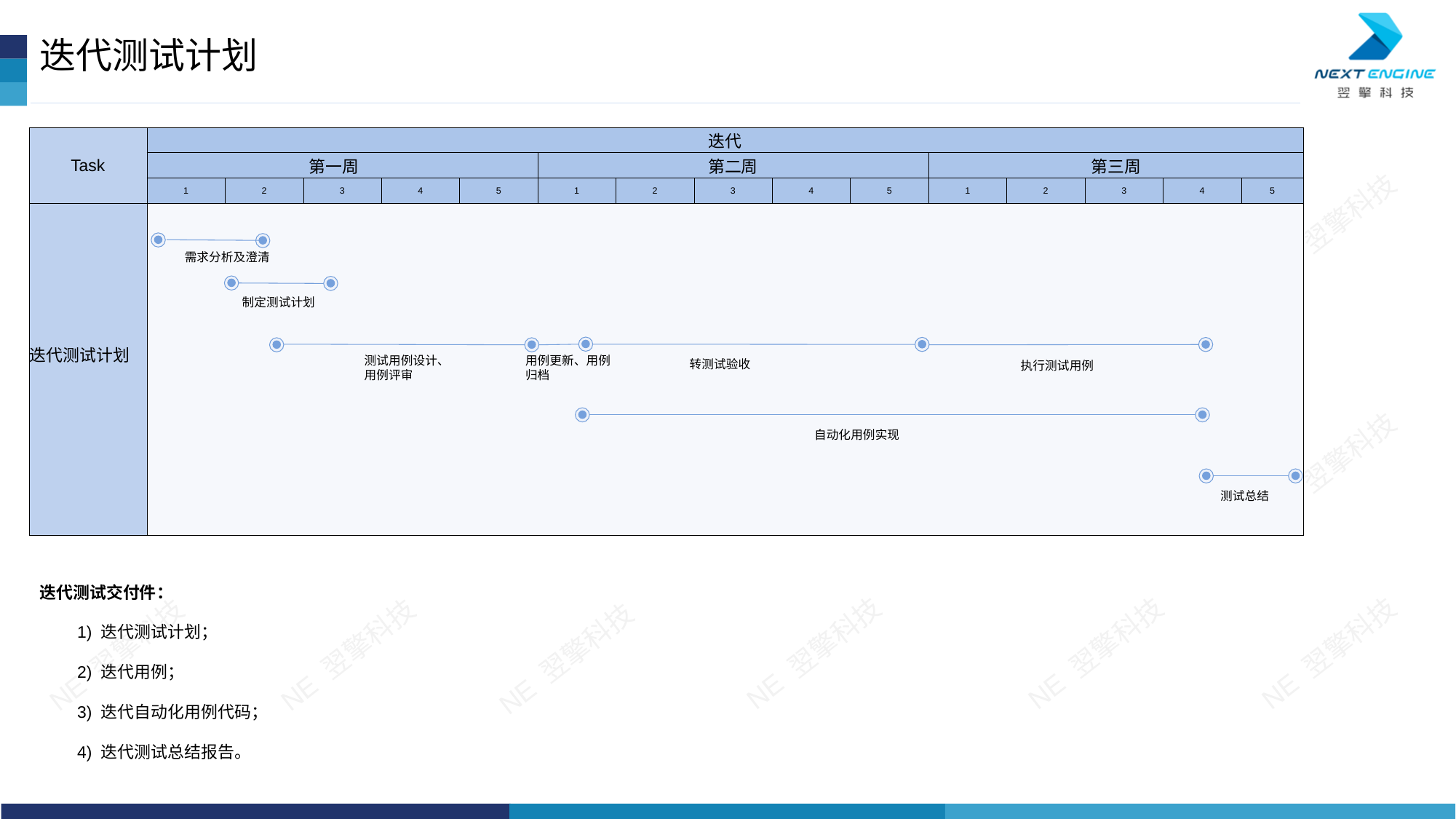

# 迭代测试计划
| Task | 迭代 |  |  |  |  |  |  |  |  |  |  |  |  |  |  |
| --- | --- | --- | --- | --- | --- | --- | --- | --- | --- | --- | --- | --- | --- | --- | --- |
|  | 第一周 |  |  |  |  | 第二周 |  |  |  |  | 第三周 |  |  |  |  |
|  | 1 | 2 | 3 | 4 | 5 | 1 | 2 | 3 | 4 | 5 | 1 | 2 | 3 | 4 | 5 |
| 迭代测试计划 |  |  |  |  |  |  |  |  |  |  |  |  |  |  |  |

需求分析及澄清

制定测试计划

测试用例设计、用例评审
用例更新、用例归档
转测试验收
执行测试用例

自动化用例实现

测试总结
迭代测试交付件：

        1) 迭代测试计划；

        2) 迭代用例；

        3) 迭代自动化用例代码；

        4) 迭代测试总结报告。